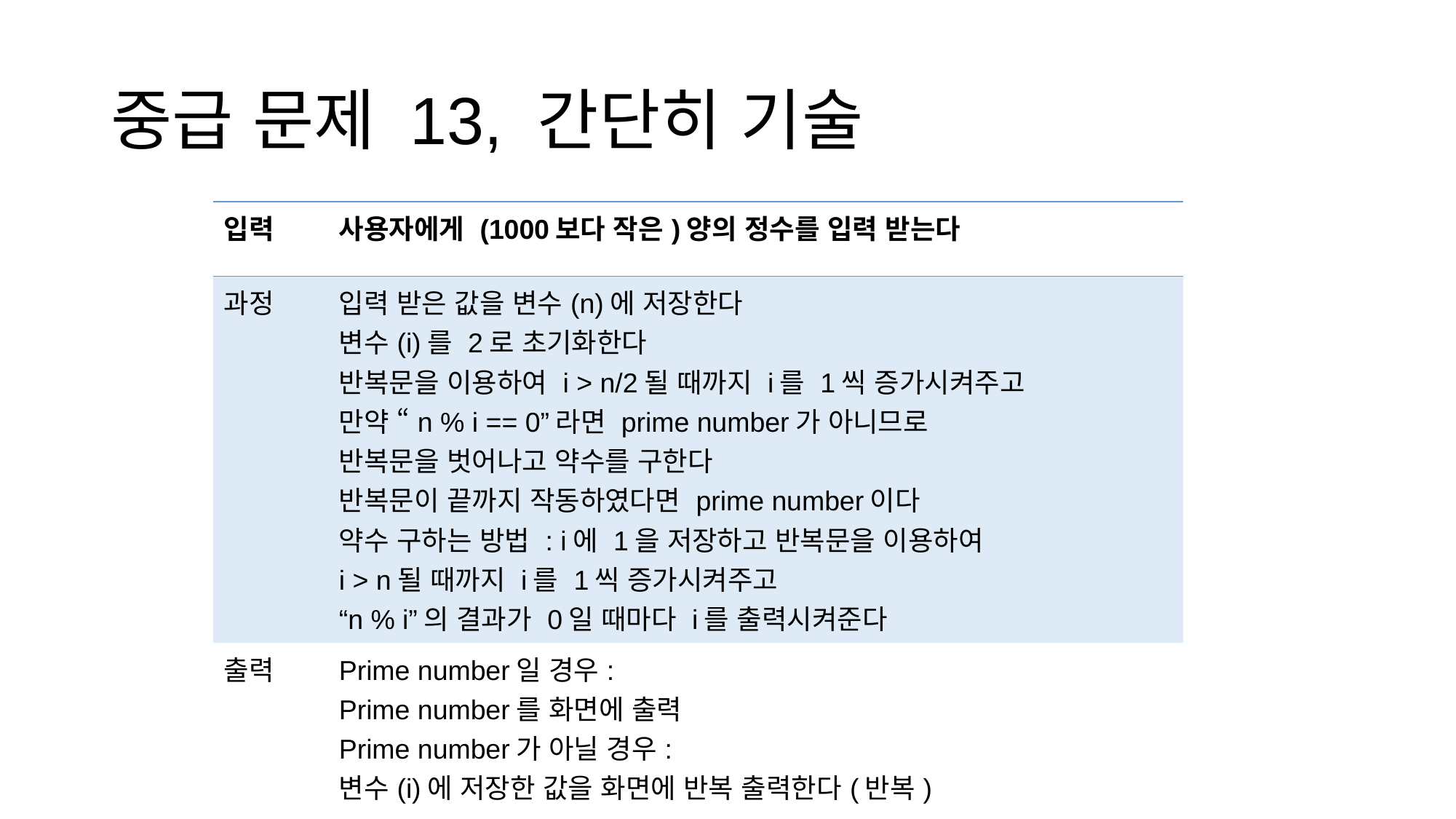

# 중급 문제 13, 간단히 기술
| 입력 | 사용자에게 (1000보다 작은)양의 정수를 입력 받는다 |
| --- | --- |
| 과정 | 입력 받은 값을 변수(n)에 저장한다 변수(i)를 2로 초기화한다 반복문을 이용하여 i > n/2될 때까지 i를 1씩 증가시켜주고 만약 “n % i == 0”라면 prime number가 아니므로 반복문을 벗어나고 약수를 구한다 반복문이 끝까지 작동하였다면 prime number이다 약수 구하는 방법 : i에 1을 저장하고 반복문을 이용하여 i > n될 때까지 i를 1씩 증가시켜주고 “n % i”의 결과가 0일 때마다 i를 출력시켜준다 |
| 출력 | Prime number일 경우: Prime number를 화면에 출력 Prime number가 아닐 경우: 변수(i)에 저장한 값을 화면에 반복 출력한다(반복) |